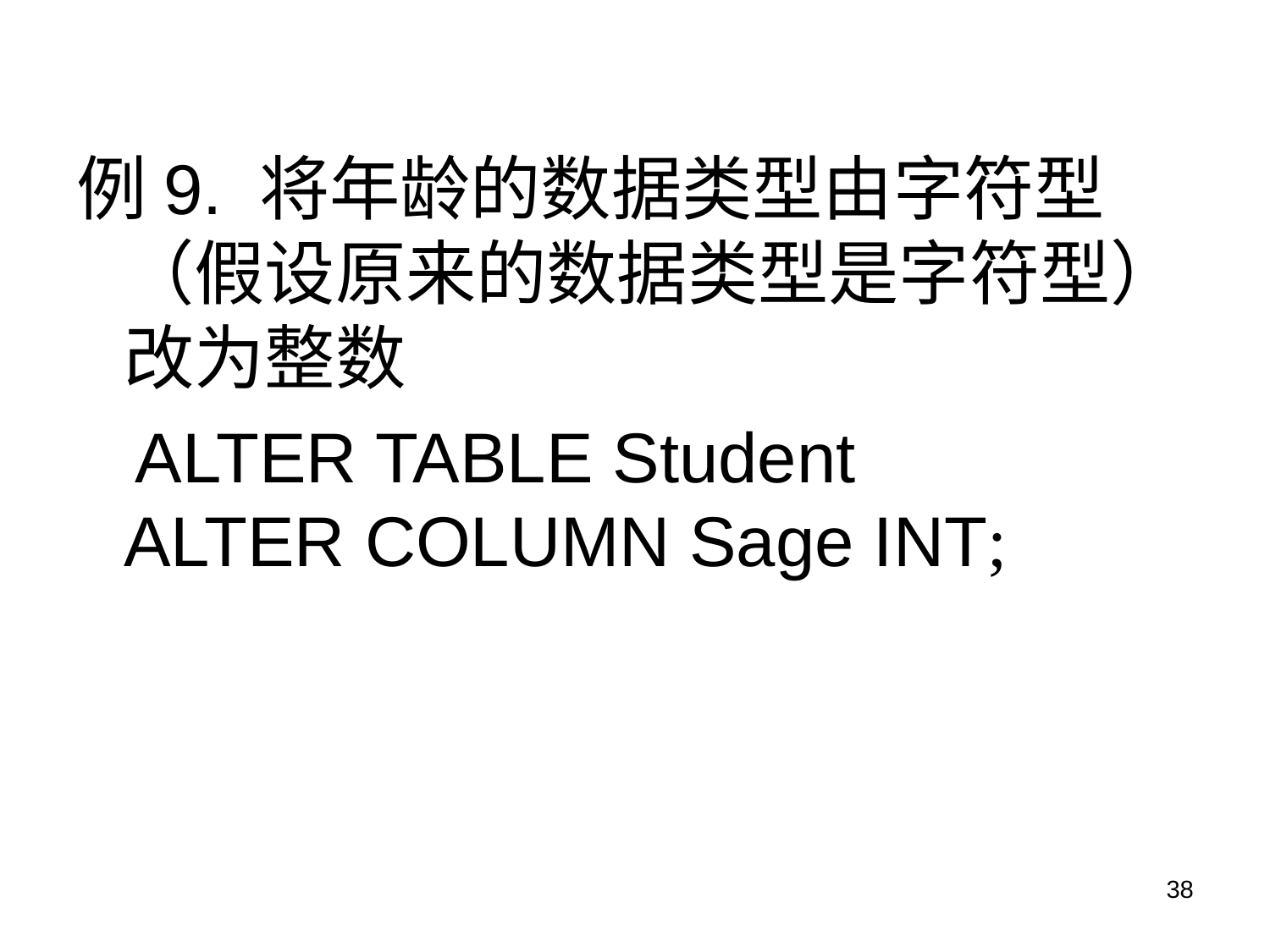

例9. 将年龄的数据类型由字符型（假设原来的数据类型是字符型）改为整数
   ALTER TABLE Student
ALTER COLUMN Sage INT;
38